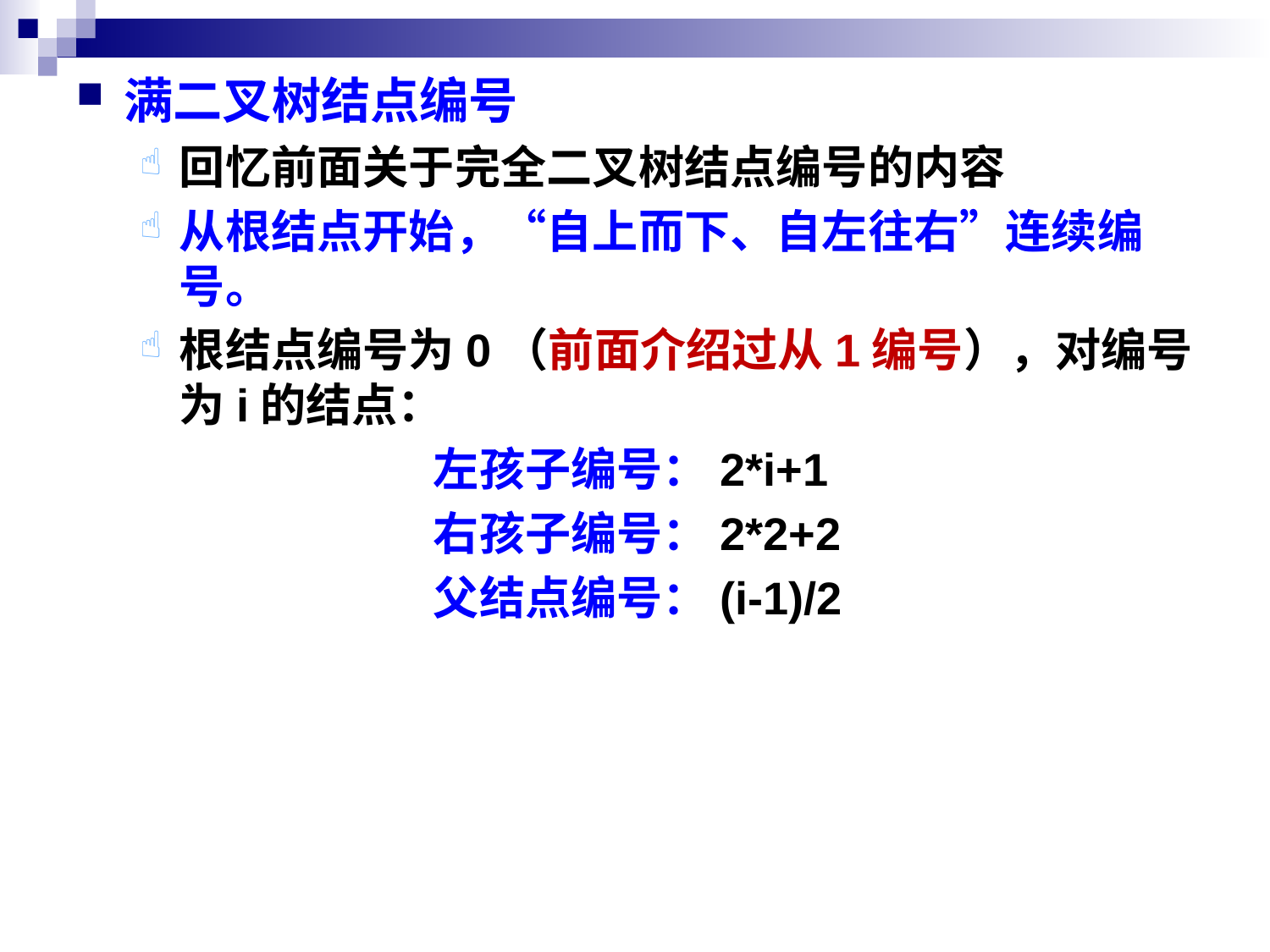

满二叉树结点编号
回忆前面关于完全二叉树结点编号的内容
从根结点开始，“自上而下、自左往右”连续编号。
根结点编号为0（前面介绍过从1编号），对编号为i的结点：
			左孩子编号：2*i+1
			右孩子编号：2*2+2
			父结点编号：(i-1)/2